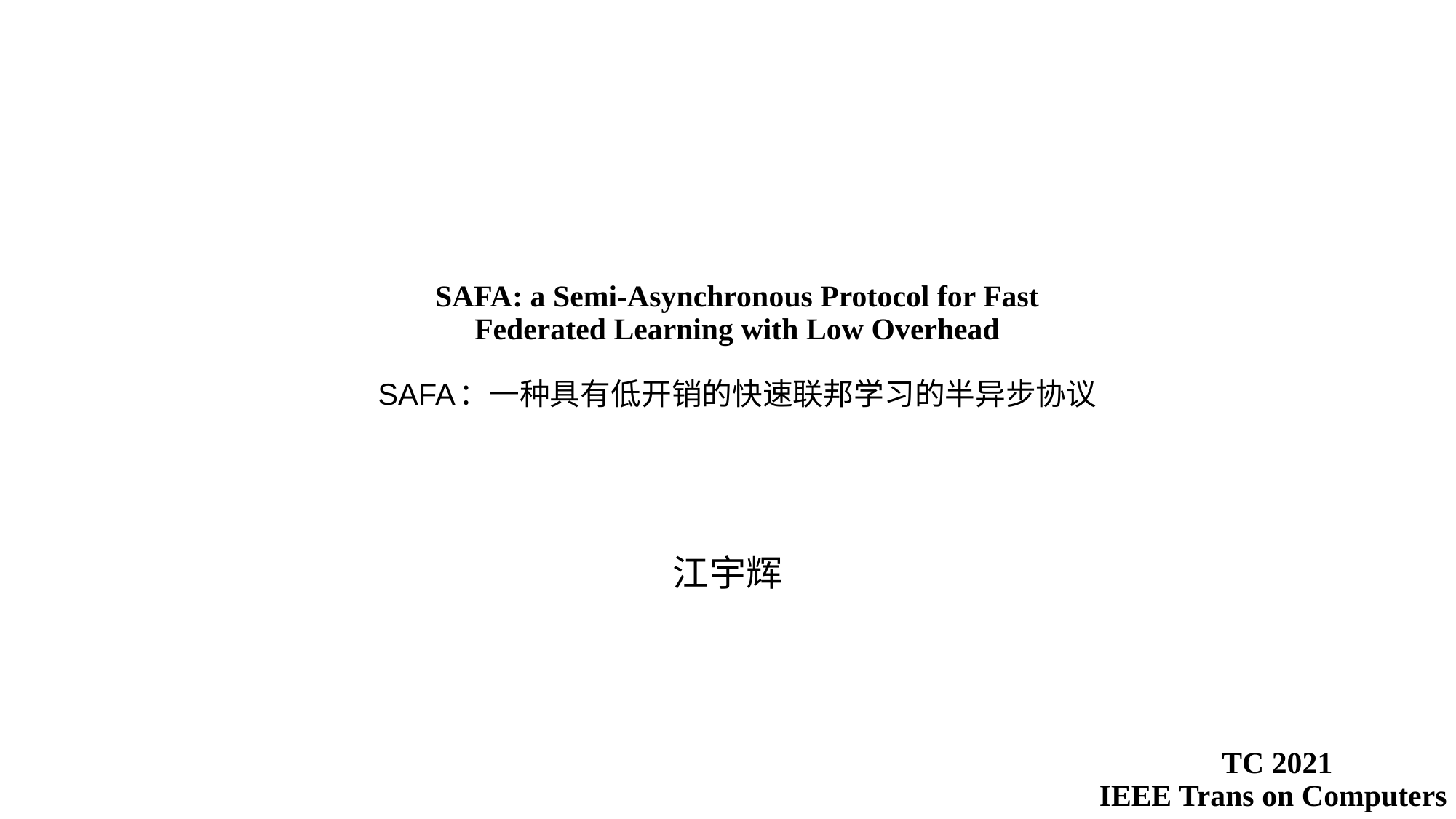

# SAFA: a Semi-Asynchronous Protocol for Fast Federated Learning with Low Overhead SAFA：一种具有低开销的快速联邦学习的半异步协议
江宇辉
 TC 2021
IEEE Trans on Computers